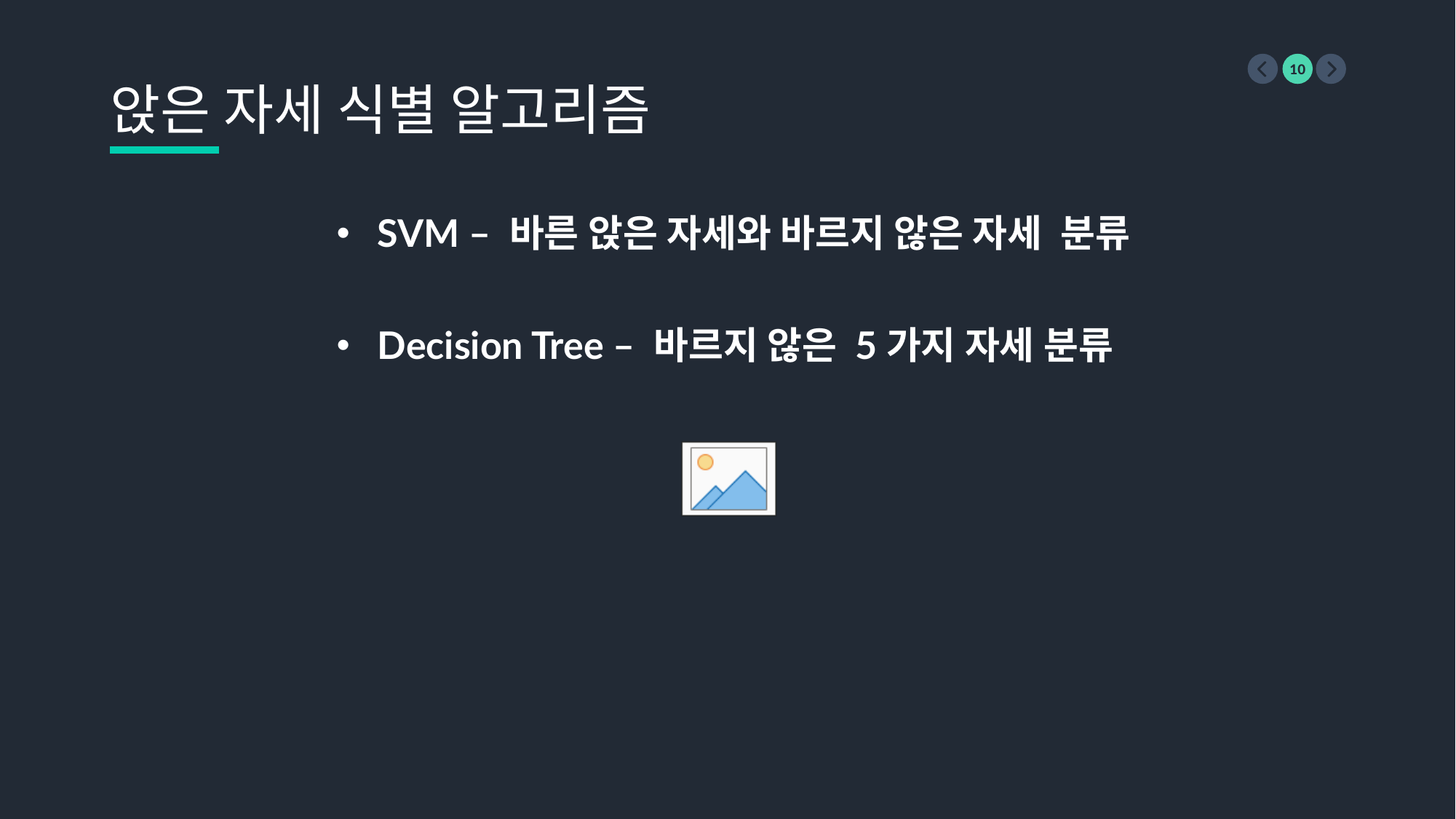

앉은 자세 식별 알고리즘
SVM – 바른 앉은 자세와 바르지 않은 자세  분류

Decision Tree – 바르지 않은 5가지 자세 분류